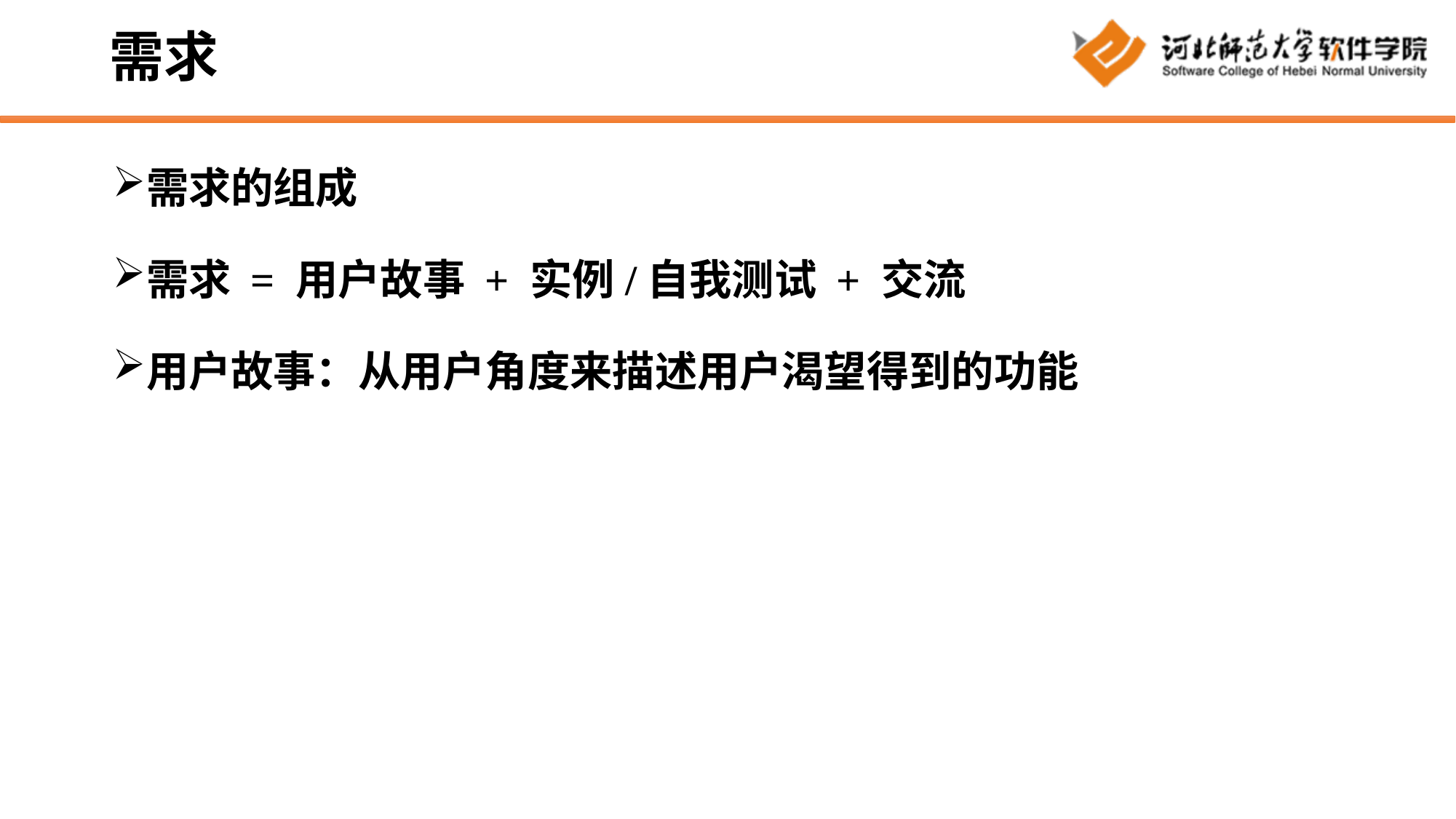

# 需求
需求的组成
需求 = 用户故事 + 实例/自我测试 + 交流
用户故事：从用户角度来描述用户渴望得到的功能